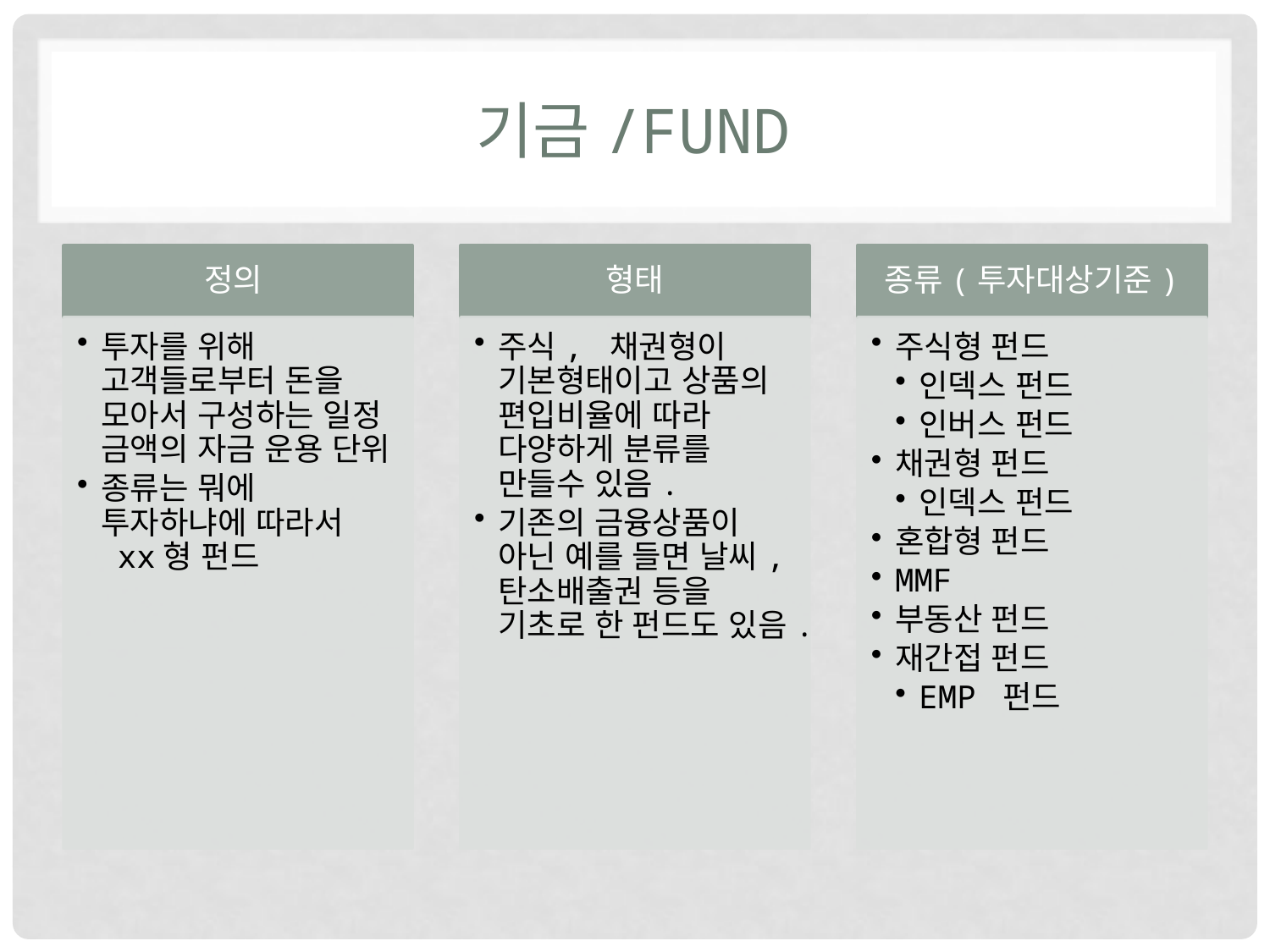

# 기금/Fund
정의
투자를 위해 고객들로부터 돈을 모아서 구성하는 일정 금액의 자금 운용 단위
종류는 뭐에 투자하냐에 따라서       xx형 펀드
형태
주식, 채권형이 기본형태이고 상품의 편입비율에 따라 다양하게 분류를 만들수 있음.
기존의 금융상품이 아닌 예를 들면 날씨,탄소배출권 등을 기초로 한 펀드도 있음.
종류(투자대상기준)
주식형 펀드
인덱스 펀드
인버스 펀드
채권형 펀드
인덱스 펀드
혼합형 펀드
MMF
부동산 펀드
재간접 펀드
EMP 펀드